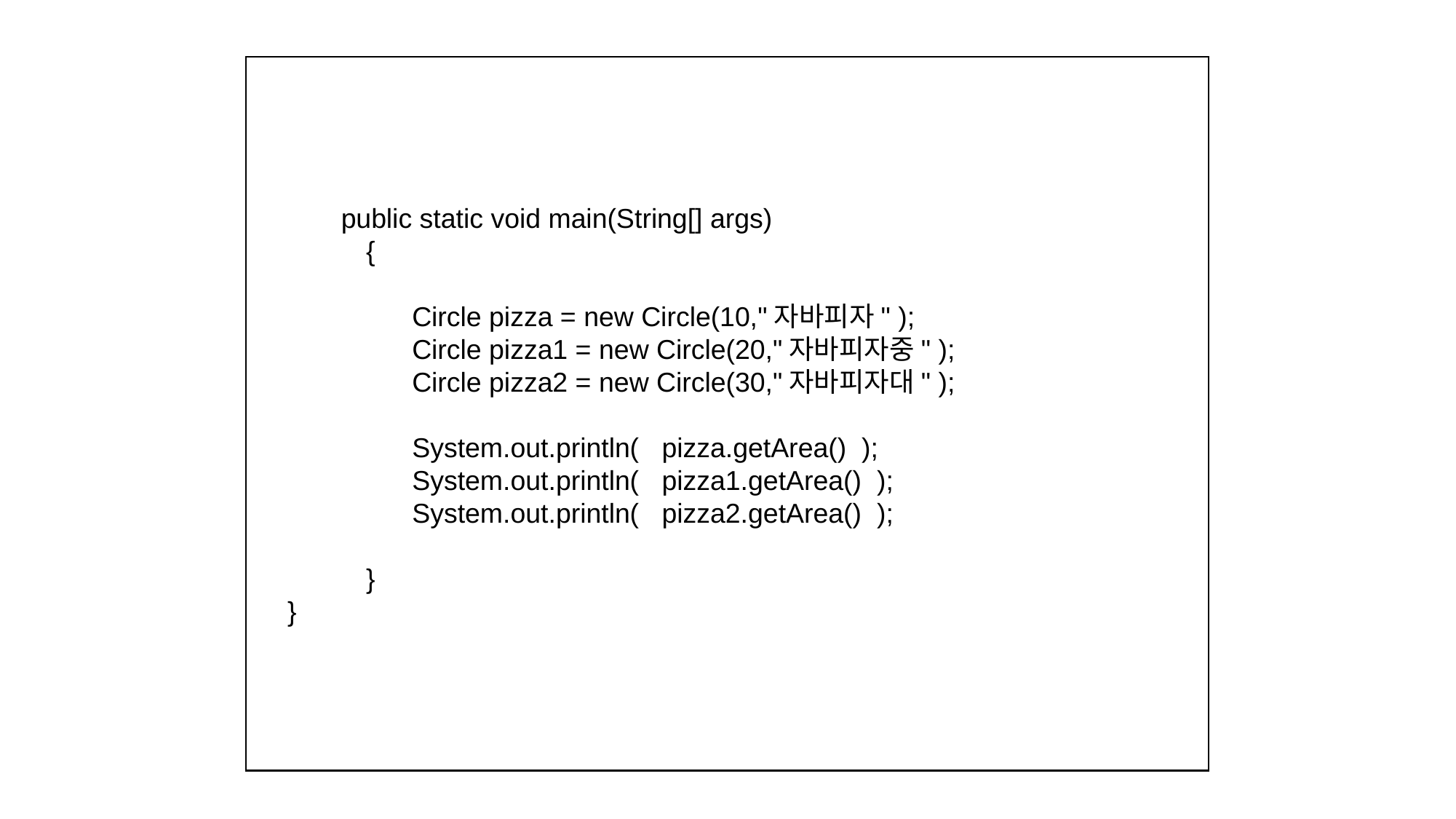

public static void main(String[] args)
	{

	      Circle pizza = new Circle(10,"자바피자" );
	      Circle pizza1 = new Circle(20,"자바피자중" );
	      Circle pizza2 = new Circle(30,"자바피자대" );

	      System.out.println(   pizza.getArea()  );
	      System.out.println(   pizza1.getArea()  );
	      System.out.println(   pizza2.getArea()  );

	}
    }